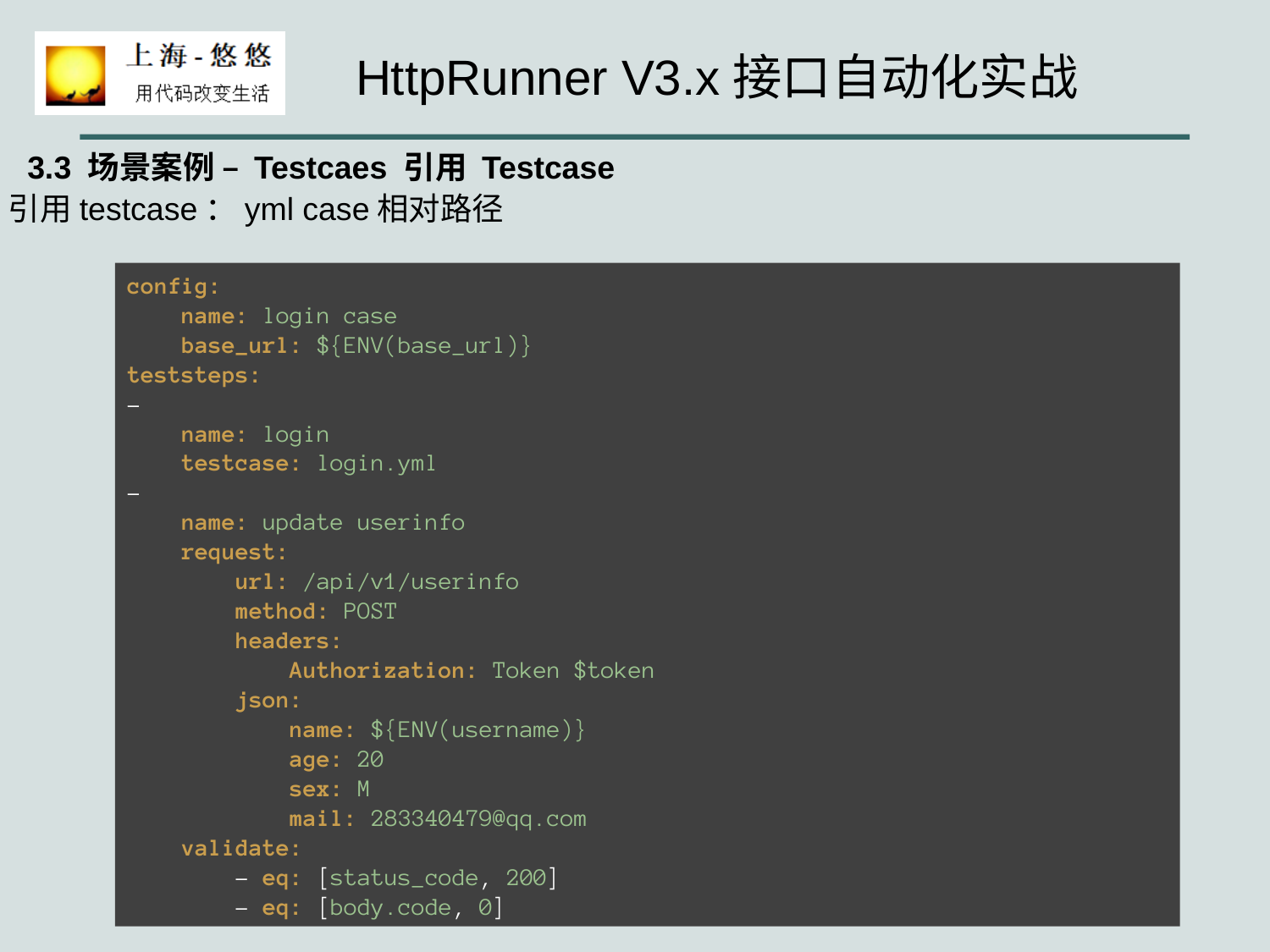

3.3 场景案例 – Testcaes 引用 Testcase
引用testcase：yml case相对路径
config:
    name: login case
    base_url: ${ENV(base_url)}
teststeps:
-
    name: login
    testcase: login.yml
-
    name: update userinfo
    request:
        url: /api/v1/userinfo
        method: POST
        headers:
            Authorization: Token $token
        json:
            name: ${ENV(username)}
            age: 20
            sex: M
            mail: 283340479@qq.com
    validate:
        - eq: [status_code, 200]
        - eq: [body.code, 0]